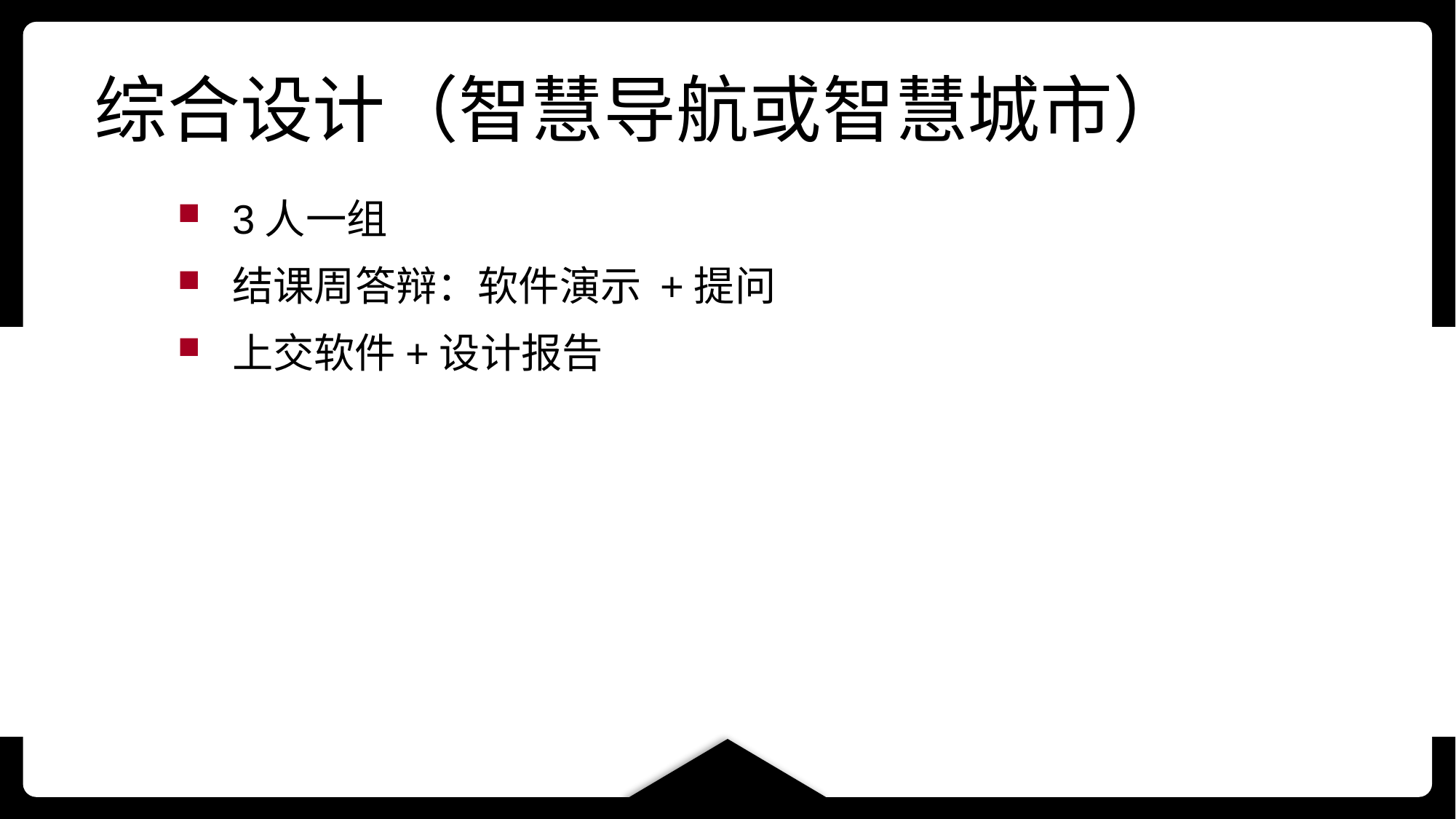

# 综合设计（智慧导航或智慧城市）
3人一组
结课周答辩：软件演示 +提问
上交软件+设计报告